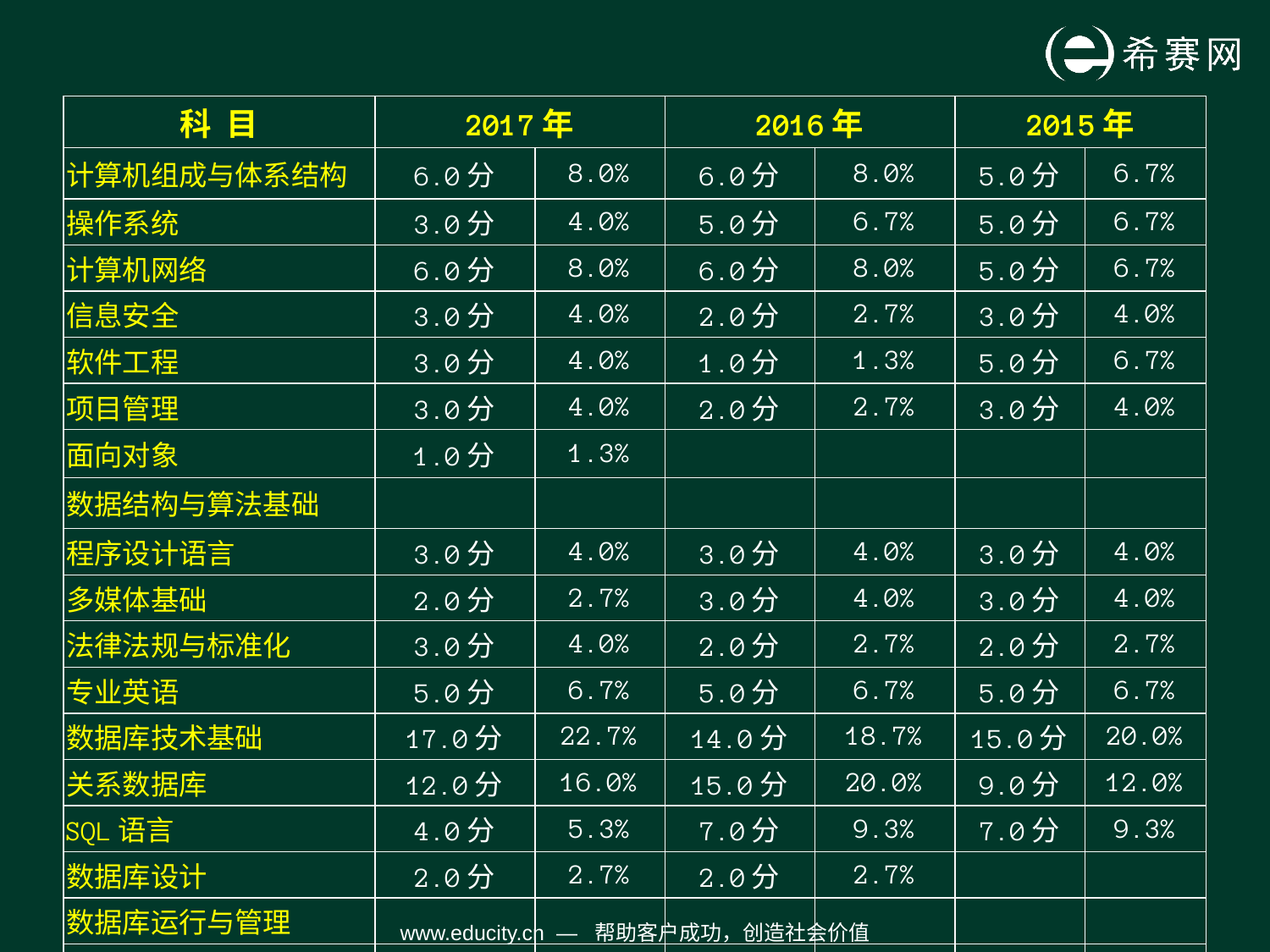

| 科 目 | 2017年 |  | 2016年 |  | 2015年 |  |
| --- | --- | --- | --- | --- | --- | --- |
| 计算机组成与体系结构 | 6.0分 | 8.0% | 6.0分 | 8.0% | 5.0分 | 6.7% |
| 操作系统 | 3.0分 | 4.0% | 5.0分 | 6.7% | 5.0分 | 6.7% |
| 计算机网络 | 6.0分 | 8.0% | 6.0分 | 8.0% | 5.0分 | 6.7% |
| 信息安全 | 3.0分 | 4.0% | 2.0分 | 2.7% | 3.0分 | 4.0% |
| 软件工程 | 3.0分 | 4.0% | 1.0分 | 1.3% | 5.0分 | 6.7% |
| 项目管理 | 3.0分 | 4.0% | 2.0分 | 2.7% | 3.0分 | 4.0% |
| 面向对象 | 1.0分 | 1.3% |  |  |  |  |
| 数据结构与算法基础 |  |  |  |  |  |  |
| 程序设计语言 | 3.0分 | 4.0% | 3.0分 | 4.0% | 3.0分 | 4.0% |
| 多媒体基础 | 2.0分 | 2.7% | 3.0分 | 4.0% | 3.0分 | 4.0% |
| 法律法规与标准化 | 3.0分 | 4.0% | 2.0分 | 2.7% | 2.0分 | 2.7% |
| 专业英语 | 5.0分 | 6.7% | 5.0分 | 6.7% | 5.0分 | 6.7% |
| 数据库技术基础 | 17.0分 | 22.7% | 14.0分 | 18.7% | 15.0分 | 20.0% |
| 关系数据库 | 12.0分 | 16.0% | 15.0分 | 20.0% | 9.0分 | 12.0% |
| SQL语言 | 4.0分 | 5.3% | 7.0分 | 9.3% | 7.0分 | 9.3% |
| 数据库设计 | 2.0分 | 2.7% | 2.0分 | 2.7% |  |  |
| 数据库运行与管理 |  |  |  |  |  |  |
| 数据库发展和新技术 | 2.0分 | 2.7% | 2.0分 | 2.7% | 5.0分 | 6.7% |